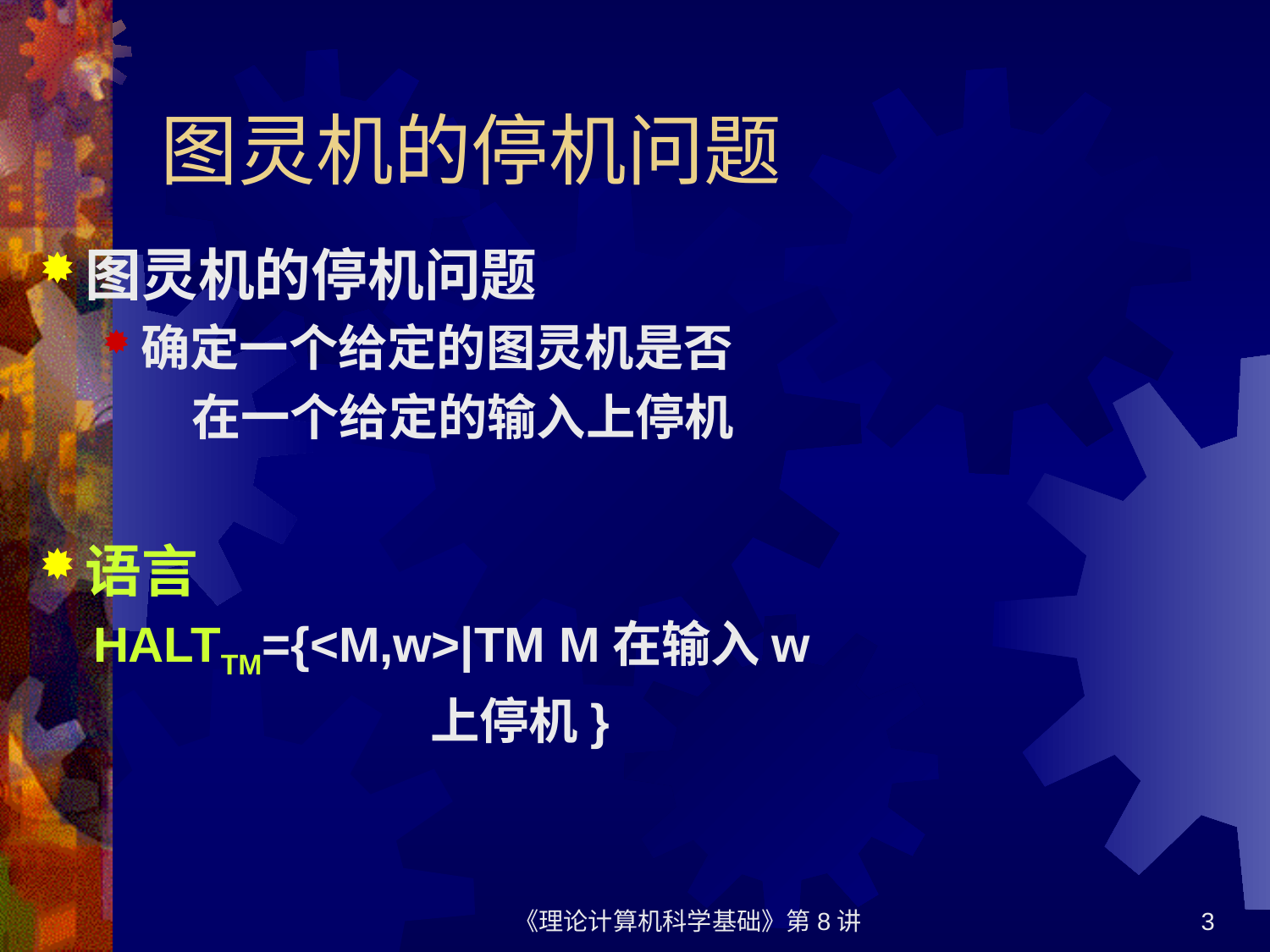

# 图灵机的停机问题
图灵机的停机问题
确定一个给定的图灵机是否
       在一个给定的输入上停机

语言
HALTTM={<M,w>|TM M在输入w
                             上停机}
《理论计算机科学基础》第8讲
3